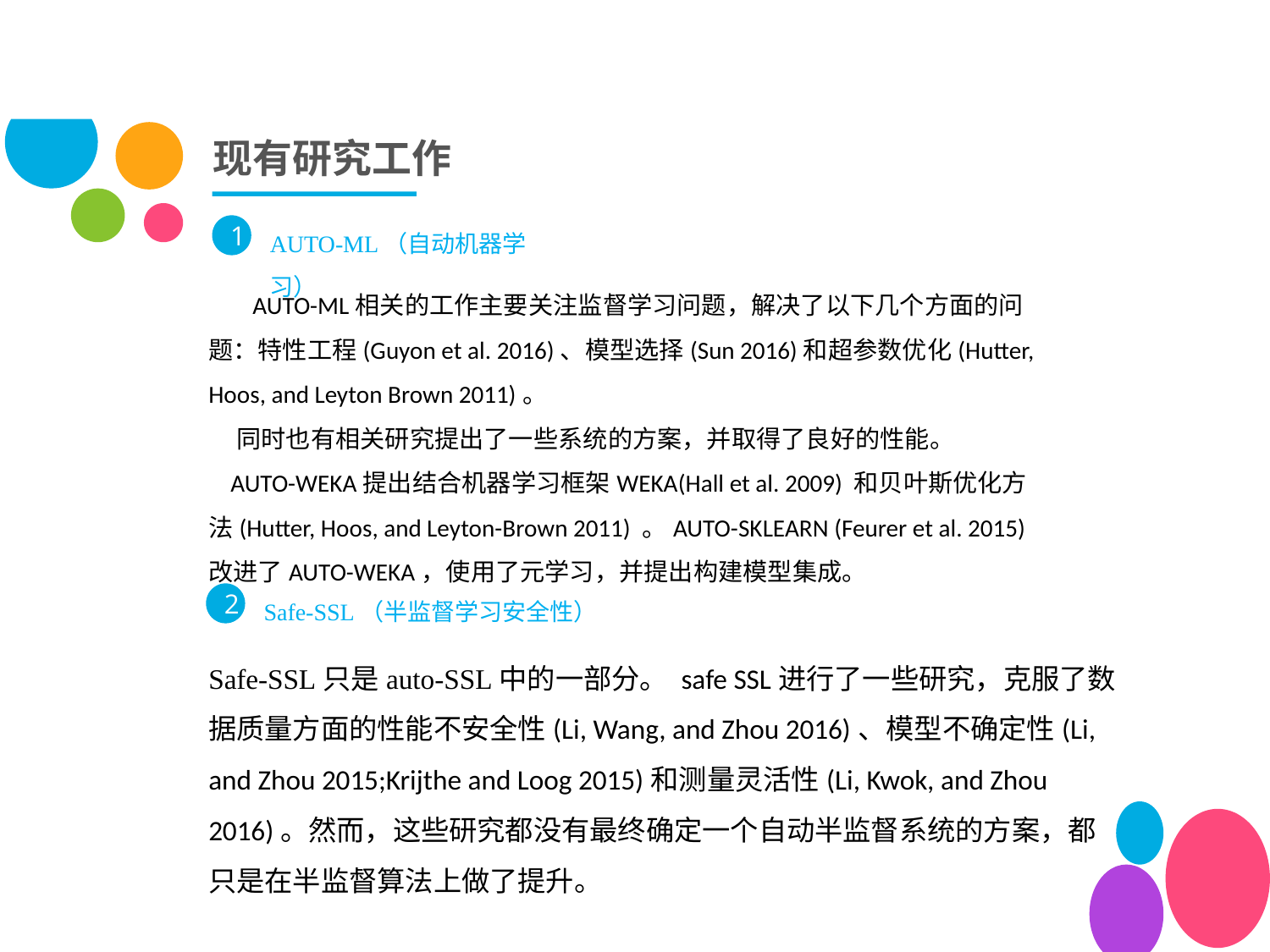

现有研究工作

AUTO-ML（自动机器学习）
1
        AUTO-ML相关的工作主要关注监督学习问题，解决了以下几个方面的问题：特性工程(Guyon et al. 2016)、模型选择(Sun 2016)和超参数优化(Hutter, Hoos, and Leyton Brown 2011)。
    同时也有相关研究提出了一些系统的方案，并取得了良好的性能。
    AUTO-WEKA提出结合机器学习框架WEKA(Hall et al. 2009) 和贝叶斯优化方法(Hutter, Hoos, and Leyton-Brown 2011) 。AUTO-SKLEARN (Feurer et al. 2015)改进了AUTO-WEKA，使用了元学习，并提出构建模型集成。
Safe-SSL（半监督学习安全性）
2
Safe-SSL只是auto-SSL中的一部分。 safe SSL进行了一些研究，克服了数据质量方面的性能不安全性(Li, Wang, and Zhou 2016)、模型不确定性(Li, and Zhou 2015;Krijthe and Loog 2015)和测量灵活性(Li, Kwok, and Zhou 2016)。然而，这些研究都没有最终确定一个自动半监督系统的方案，都只是在半监督算法上做了提升。